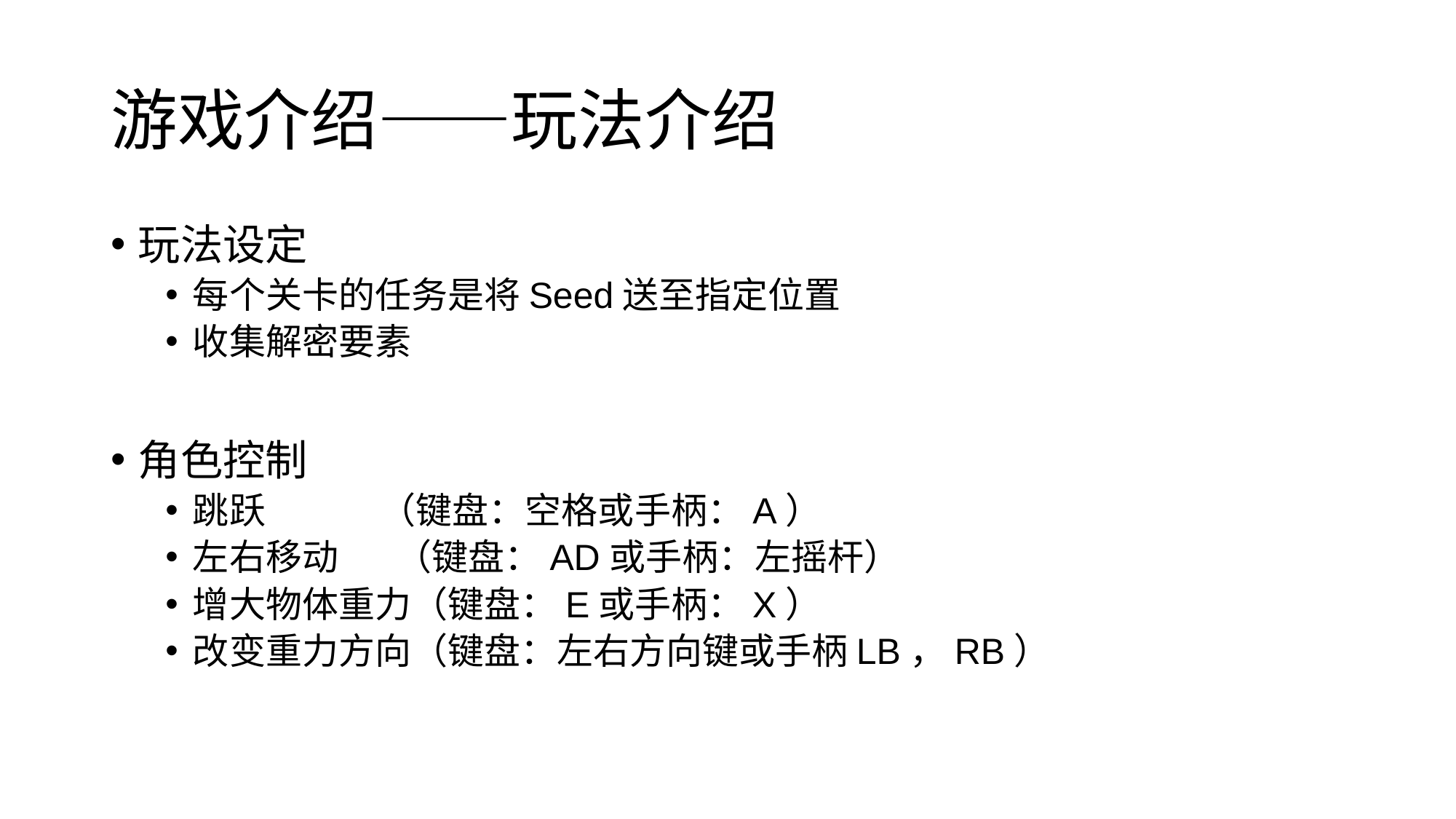

# 游戏介绍——玩法介绍
玩法设定
每个关卡的任务是将Seed送至指定位置
收集解密要素

角色控制
跳跃              （键盘：空格或手柄：A）
左右移动       （键盘：AD或手柄：左摇杆）
增大物体重力（键盘：E或手柄：X）
改变重力方向（键盘：左右方向键或手柄LB，RB）